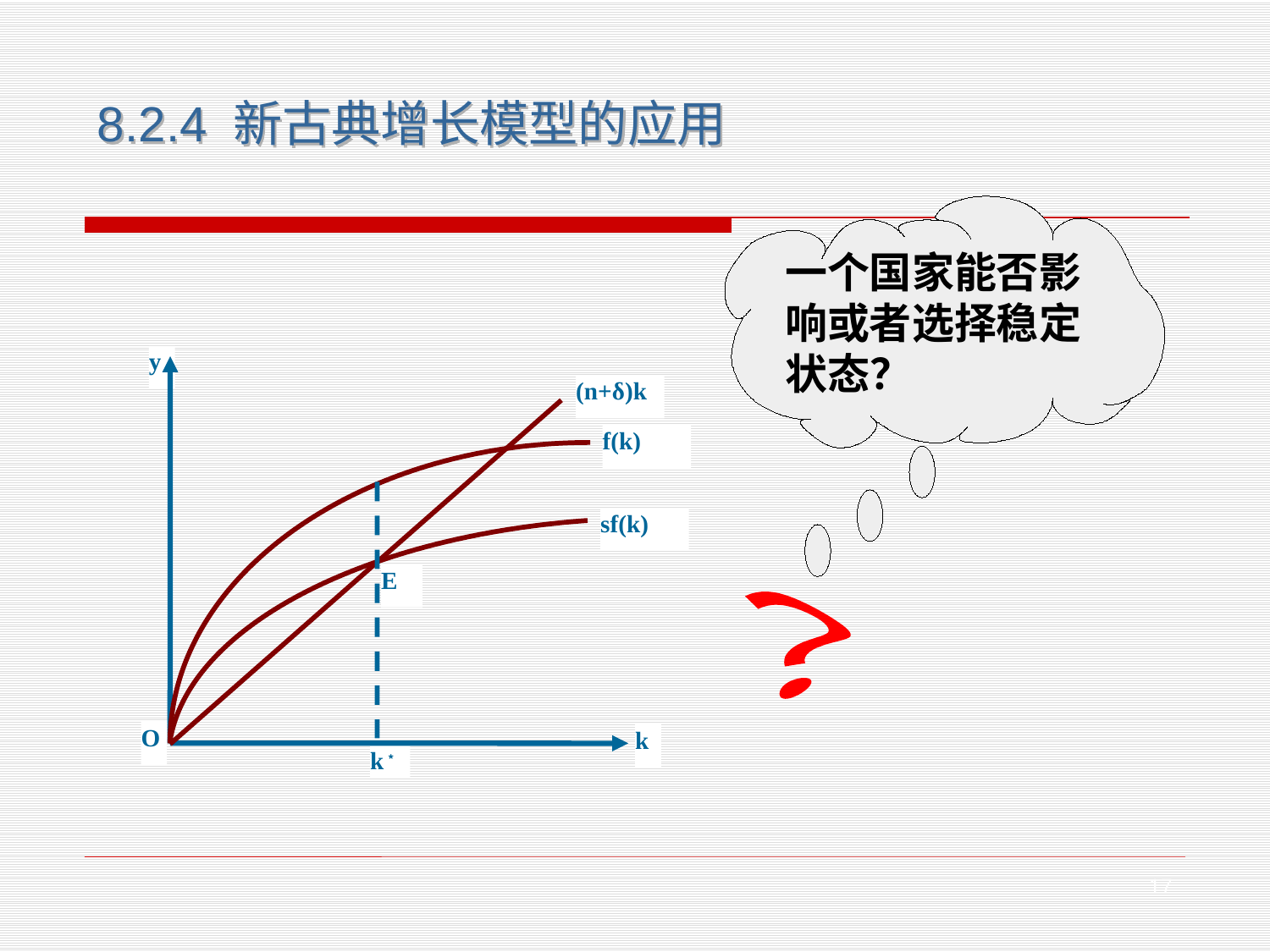

8.2.4 新古典增长模型的应用

一个国家能否影响或者选择稳定状态？

y

(n+δ)k

f(k)

sf(k)

E
O
k

k﹡

？
17